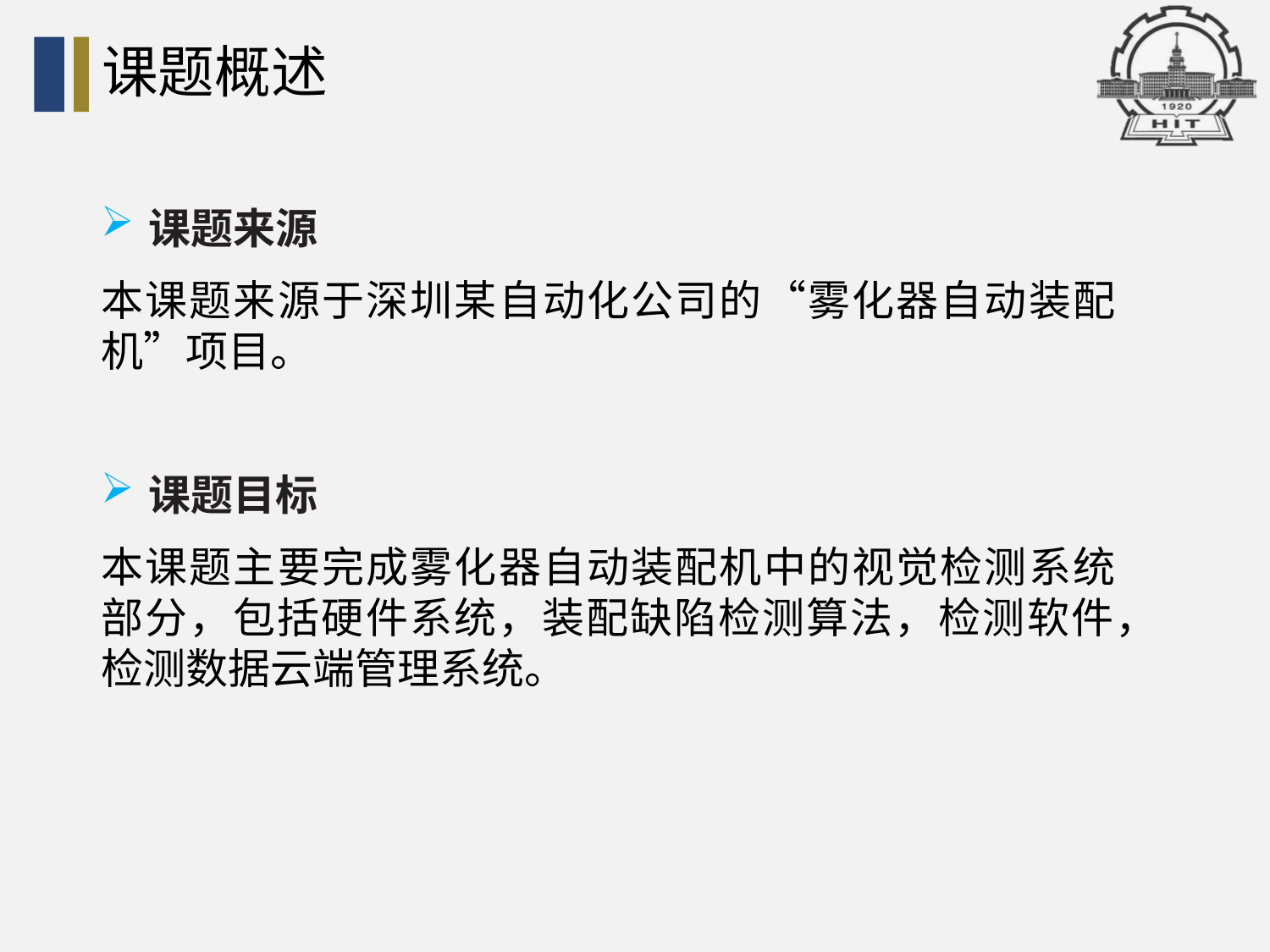

# 课题概述
课题来源
本课题来源于深圳某自动化公司的“雾化器自动装配机”项目。

课题目标
本课题主要完成雾化器自动装配机中的视觉检测系统部分，包括硬件系统，装配缺陷检测算法，检测软件，检测数据云端管理系统。